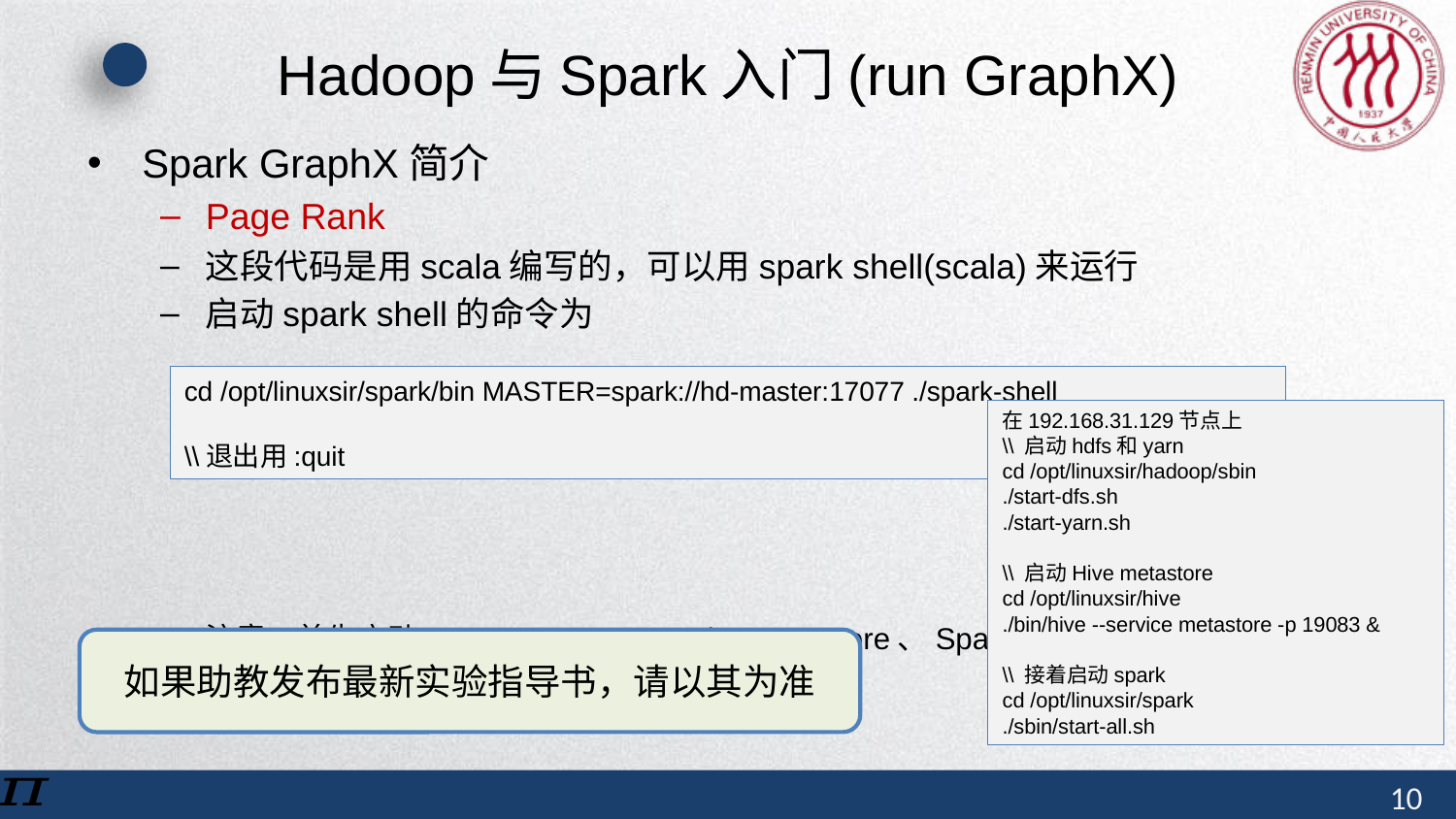

# Hadoop与Spark入门(run GraphX)
Spark GraphX简介
Page Rank
这段代码是用scala编写的，可以用spark shell(scala)来运行
启动spark shell的命令为

注意，首先启动HDFS、YARN、 Hive metastore、Spark
cd /opt/linuxsir/spark/bin MASTER=spark://hd-master:17077 ./spark-shell

\\退出用:quit
在192.168.31.129节点上
\\ 启动hdfs和yarn
cd /opt/linuxsir/hadoop/sbin
./start-dfs.sh
./start-yarn.sh

\\ 启动Hive metastore
cd /opt/linuxsir/hive
./bin/hive --service metastore -p 19083 &

\\ 接着启动spark
cd /opt/linuxsir/spark
./sbin/start-all.sh
如果助教发布最新实验指导书，请以其为准